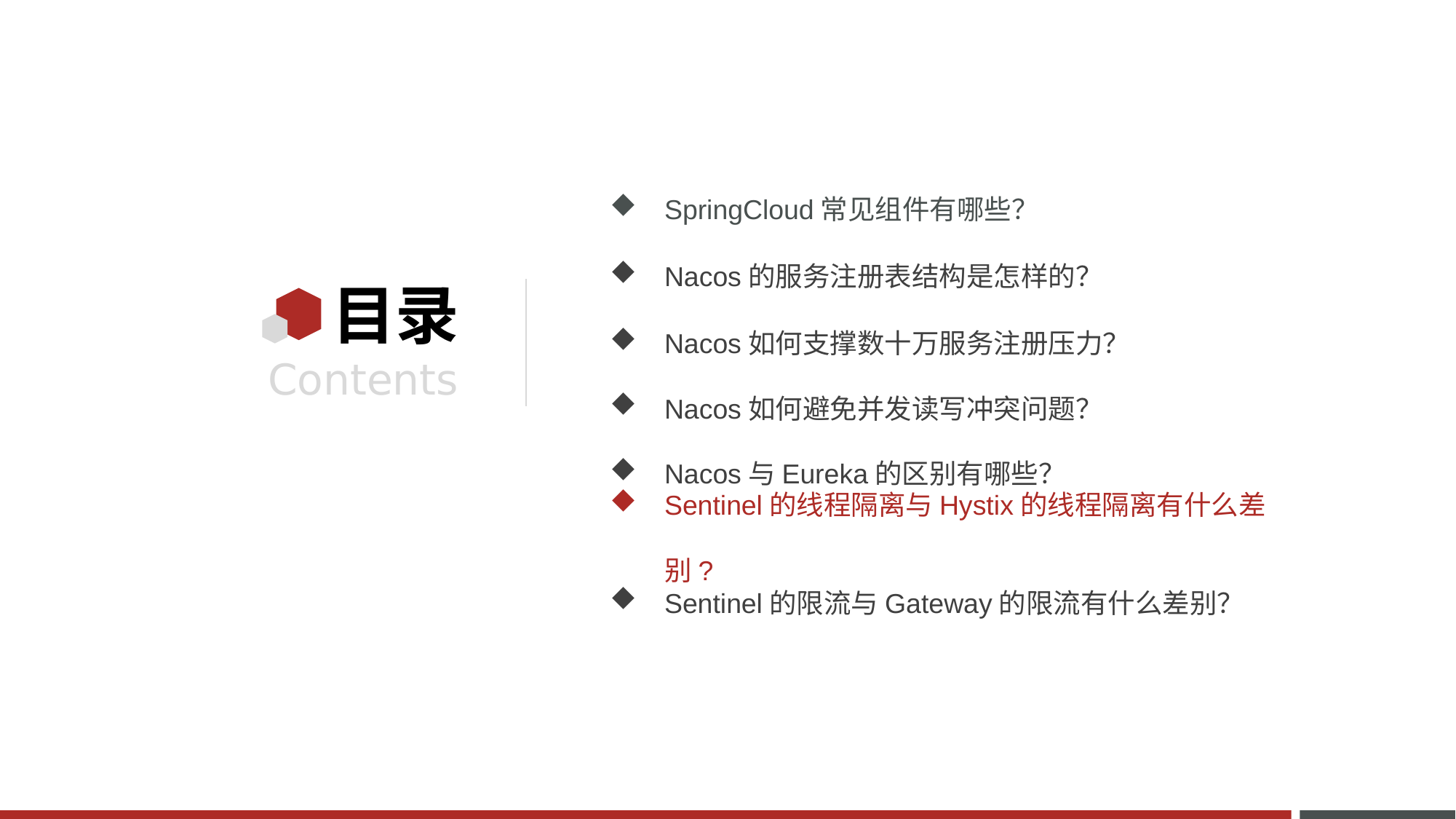

SpringCloud常见组件有哪些？
Nacos的服务注册表结构是怎样的？
Nacos如何支撑数十万服务注册压力？
Nacos如何避免并发读写冲突问题？
Nacos与Eureka的区别有哪些？
Sentinel的线程隔离与Hystix的线程隔离有什么差别?
Sentinel的限流与Gateway的限流有什么差别？